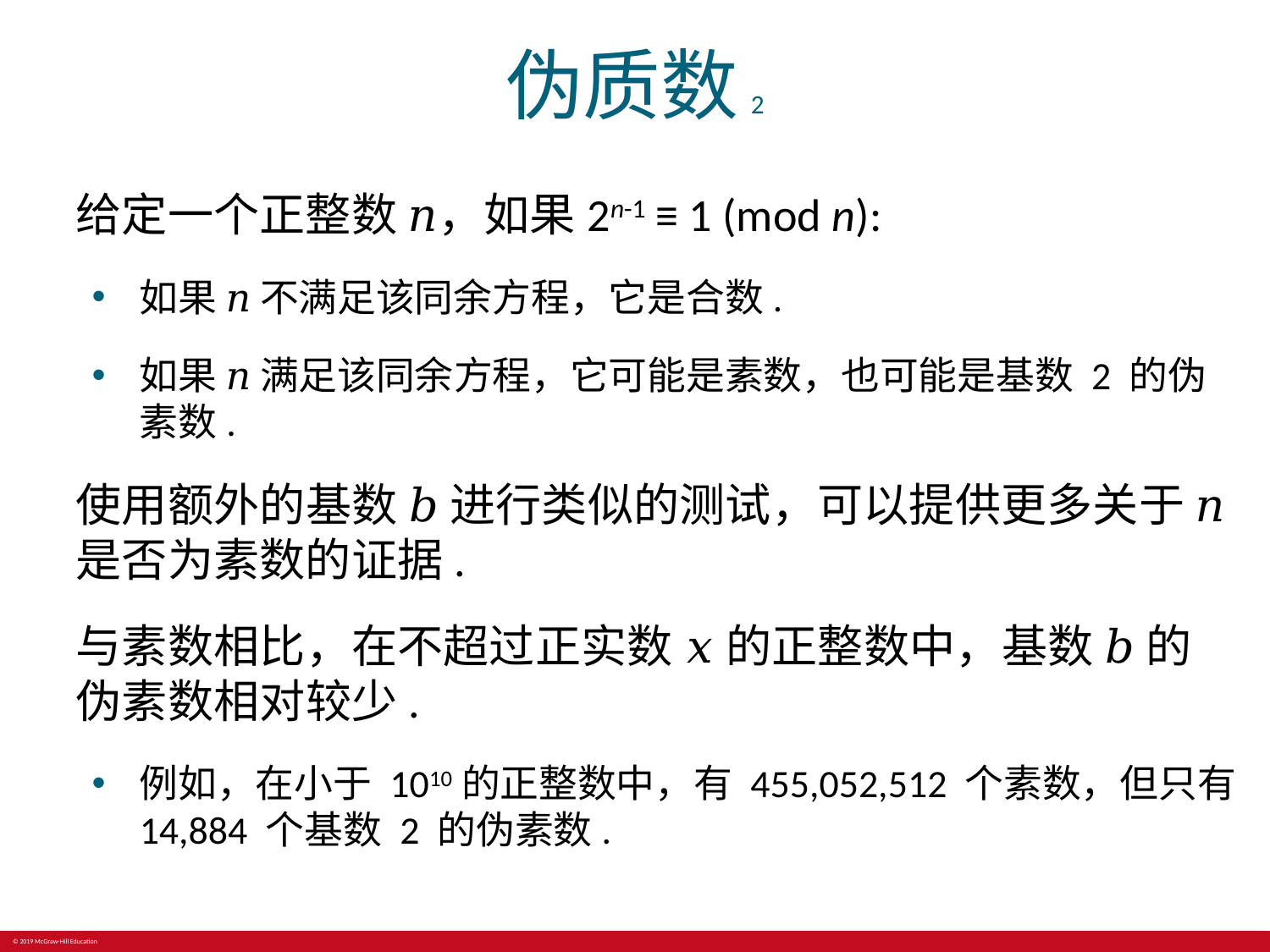

# 伪质数 2
给定一个正整数 𝑛，如果2n-1 ≡ 1 (mod n):
如果 𝑛 不满足该同余方程，它是合数.
如果 𝑛 满足该同余方程，它可能是素数，也可能是基数 2 的伪素数.
使用额外的基数 𝑏 进行类似的测试，可以提供更多关于 𝑛 是否为素数的证据.
与素数相比，在不超过正实数 𝑥 的正整数中，基数 𝑏 的伪素数相对较少.
例如，在小于 1010的正整数中，有 455,052,512 个素数，但只有 14,884 个基数 2 的伪素数.